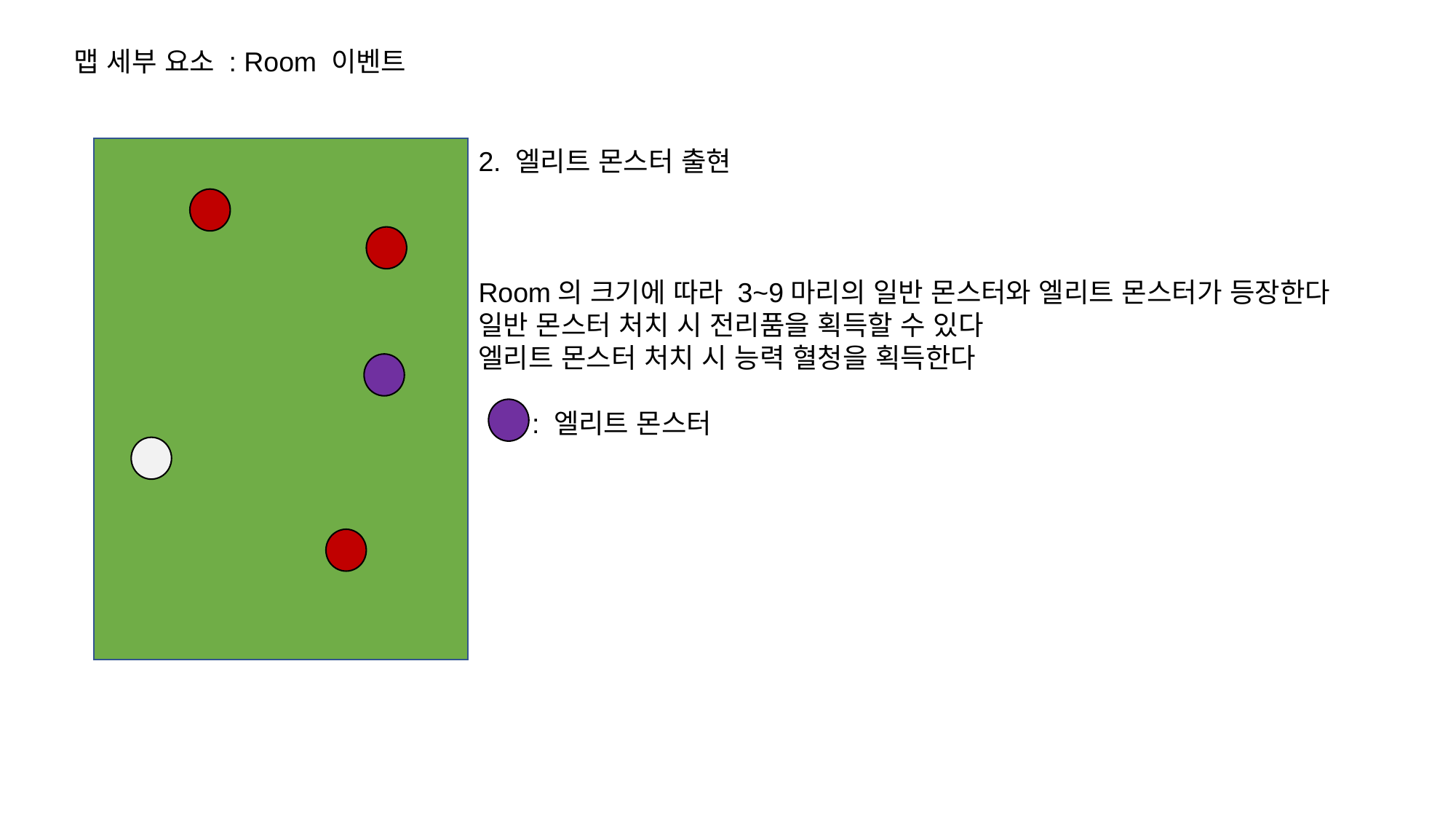

맵 세부 요소 : Room 이벤트

2. 엘리트 몬스터 출현

Room의 크기에 따라 3~9마리의 일반 몬스터와 엘리트 몬스터가 등장한다
일반 몬스터 처치 시 전리품을 획득할 수 있다
엘리트 몬스터 처치 시 능력 혈청을 획득한다

       : 엘리트 몬스터